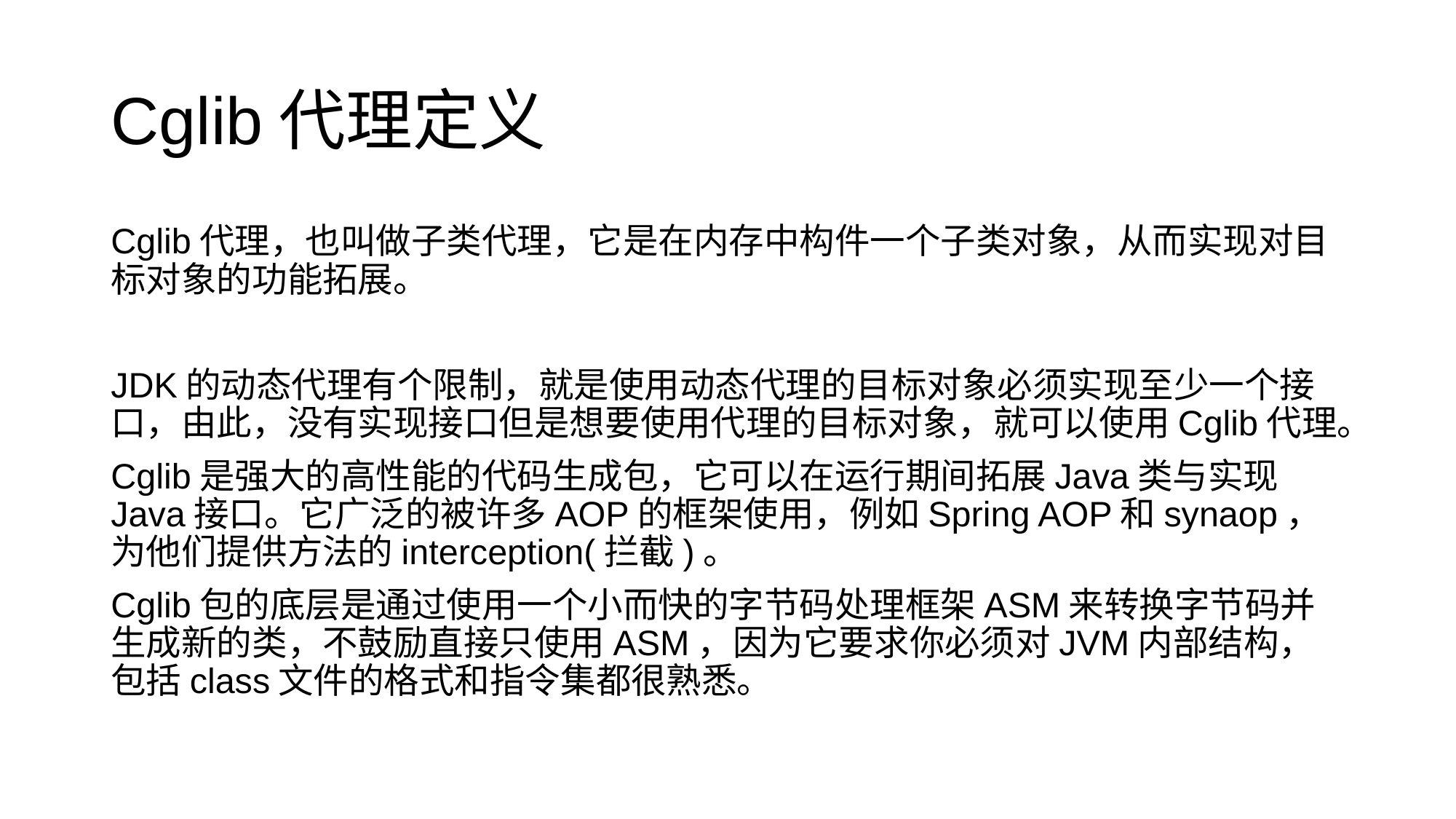

# Cglib代理定义
Cglib代理，也叫做子类代理，它是在内存中构件一个子类对象，从而实现对目标对象的功能拓展。

JDK的动态代理有个限制，就是使用动态代理的目标对象必须实现至少一个接口，由此，没有实现接口但是想要使用代理的目标对象，就可以使用Cglib代理。
Cglib是强大的高性能的代码生成包，它可以在运行期间拓展Java类与实现Java接口。它广泛的被许多AOP的框架使用，例如Spring AOP和synaop，为他们提供方法的interception(拦截)。
Cglib包的底层是通过使用一个小而快的字节码处理框架ASM来转换字节码并生成新的类，不鼓励直接只使用ASM，因为它要求你必须对JVM内部结构，包括class文件的格式和指令集都很熟悉。